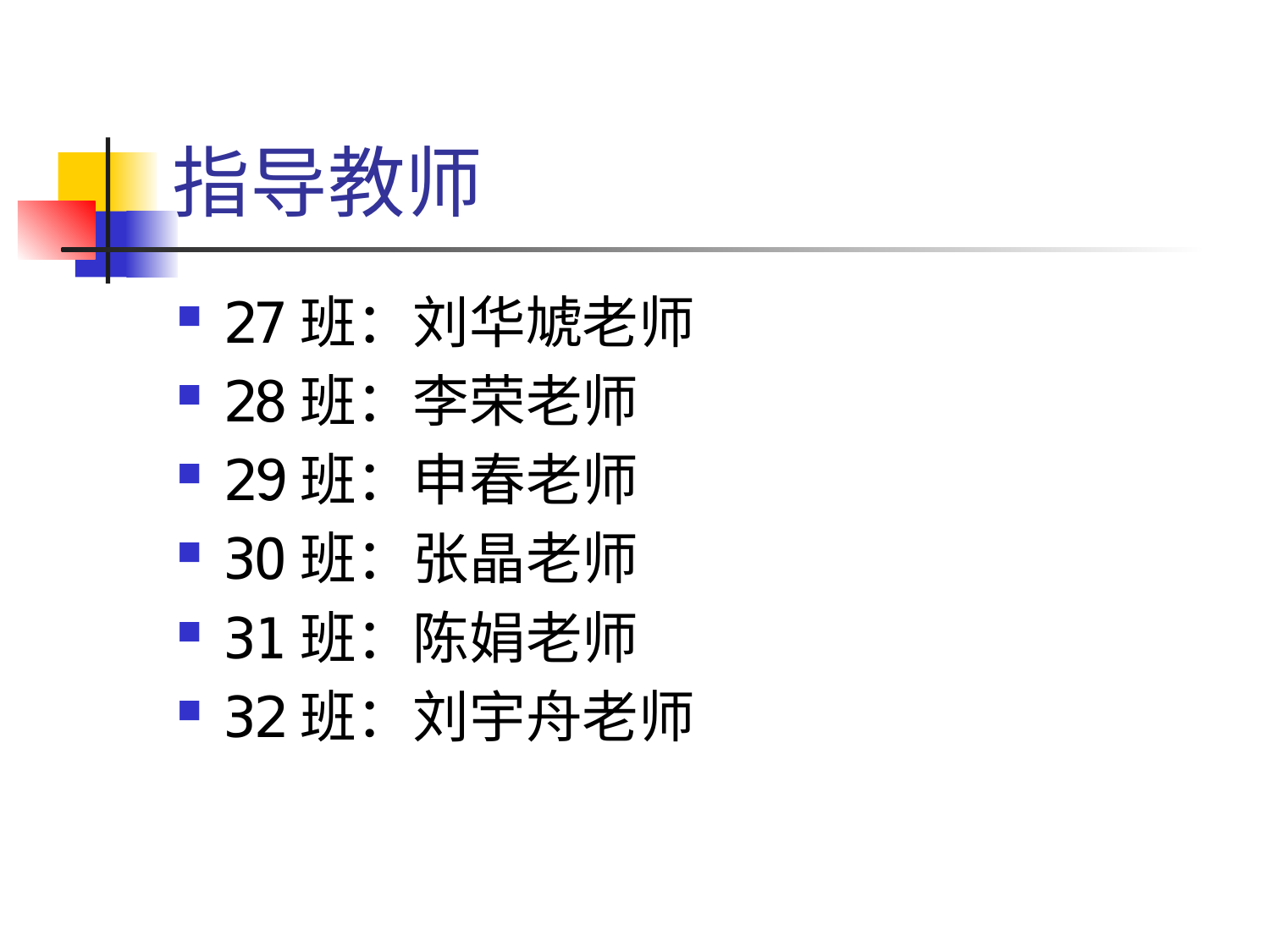

# 指导教师
27班：刘华虓老师
28班：李荣老师
29班：申春老师
30班：张晶老师
31班：陈娟老师
32班：刘宇舟老师